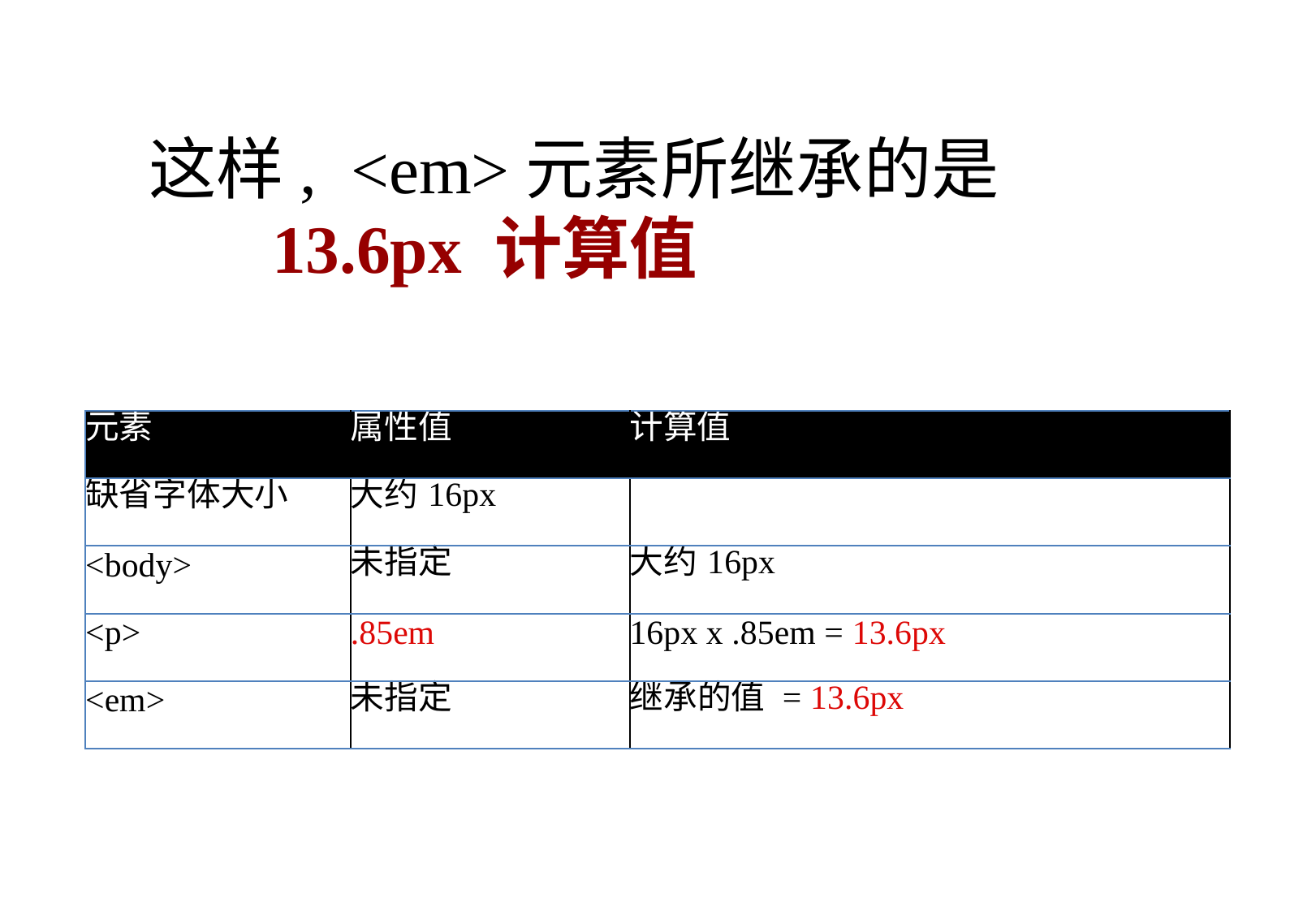

这样,  <em>元素所继承的是
13.6px 计算值
| 元素 | 属性值 | 计算值 |
| --- | --- | --- |
| 缺省字体大小 | 大约16px |  |
| <body> | 未指定 | 大约16px |
| <p> | .85em | 16px x .85em = 13.6px |
| <em> | 未指定 | 继承的值 = 13.6px |